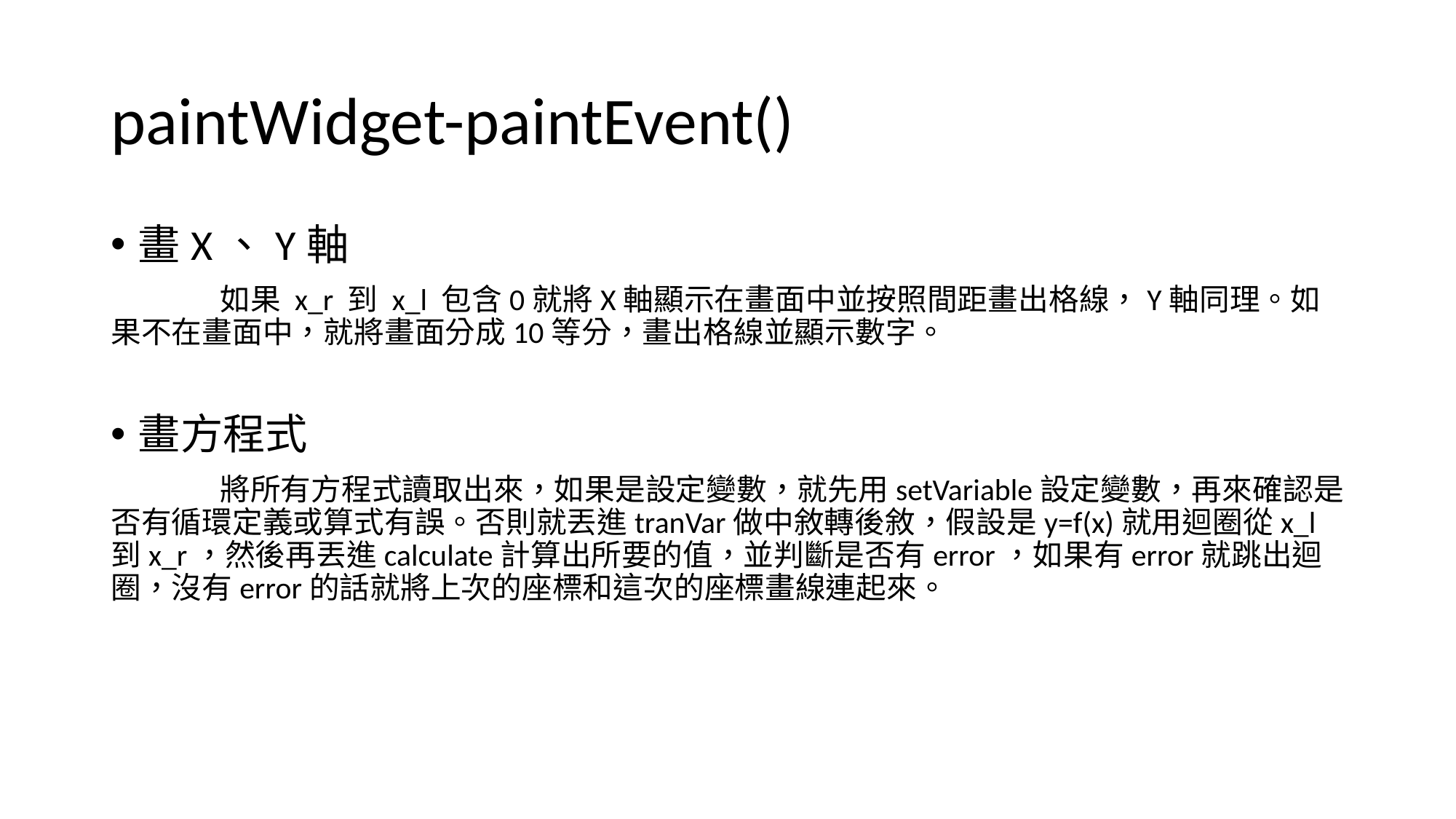

# paintWidget-paintEvent()
畫X、Y軸
	如果 x_r 到 x_l 包含0就將X軸顯示在畫面中並按照間距畫出格線，Y軸同理。如果不在畫面中，就將畫面分成10等分，畫出格線並顯示數字。

畫方程式
	將所有方程式讀取出來，如果是設定變數，就先用setVariable設定變數，再來確認是否有循環定義或算式有誤。否則就丟進tranVar做中敘轉後敘，假設是y=f(x)就用迴圈從x_l到x_r，然後再丟進calculate計算出所要的值，並判斷是否有error，如果有error就跳出迴圈，沒有error的話就將上次的座標和這次的座標畫線連起來。